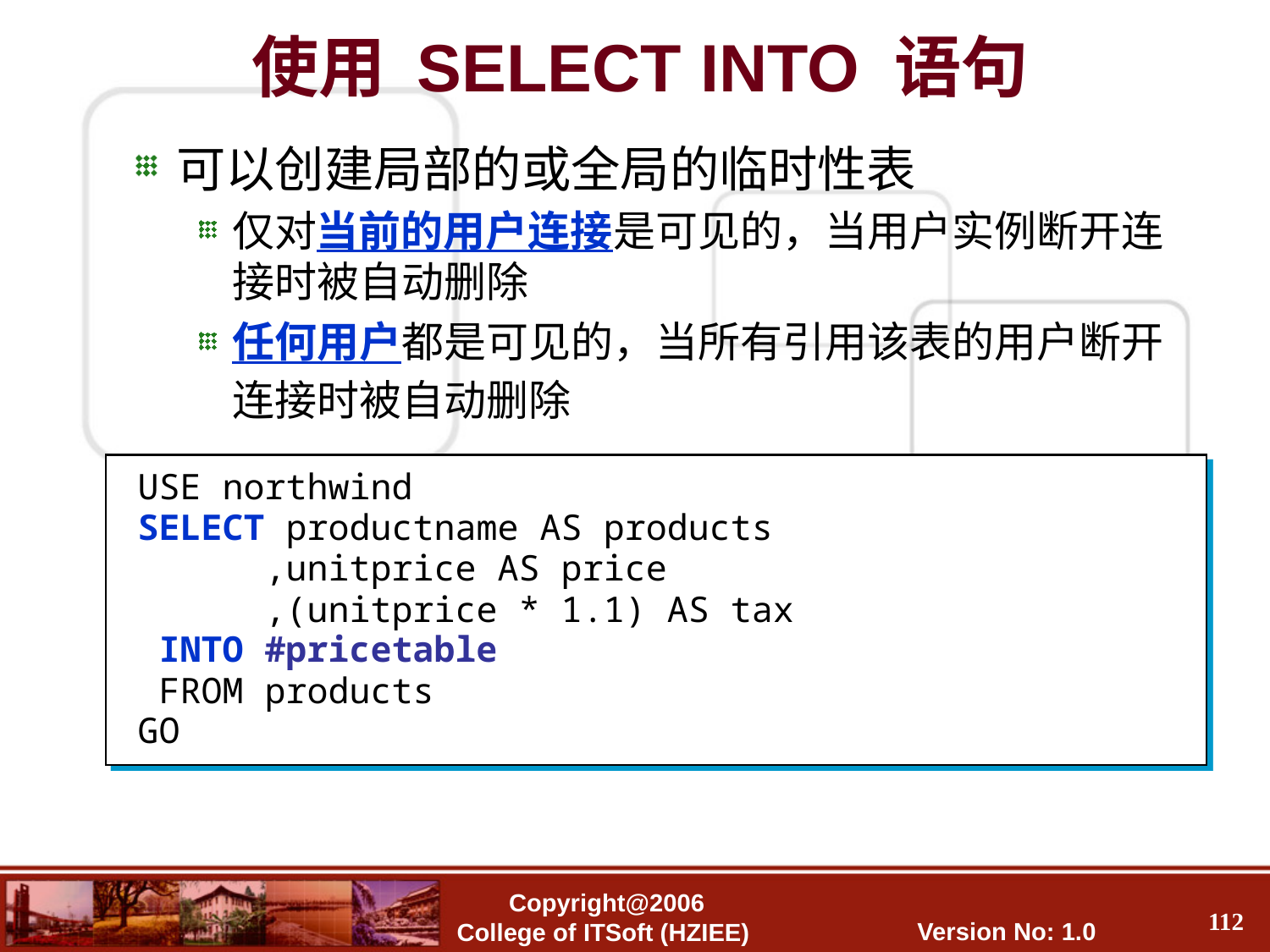

使用 SELECT INTO 语句
可以创建局部的或全局的临时性表
仅对当前的用户连接是可见的，当用户实例断开连接时被自动删除
任何用户都是可见的，当所有引用该表的用户断开连接时被自动删除
USE northwind
SELECT productname AS products
      ,unitprice AS price
      ,(unitprice * 1.1) AS tax
 INTO #pricetable
 FROM products
GO